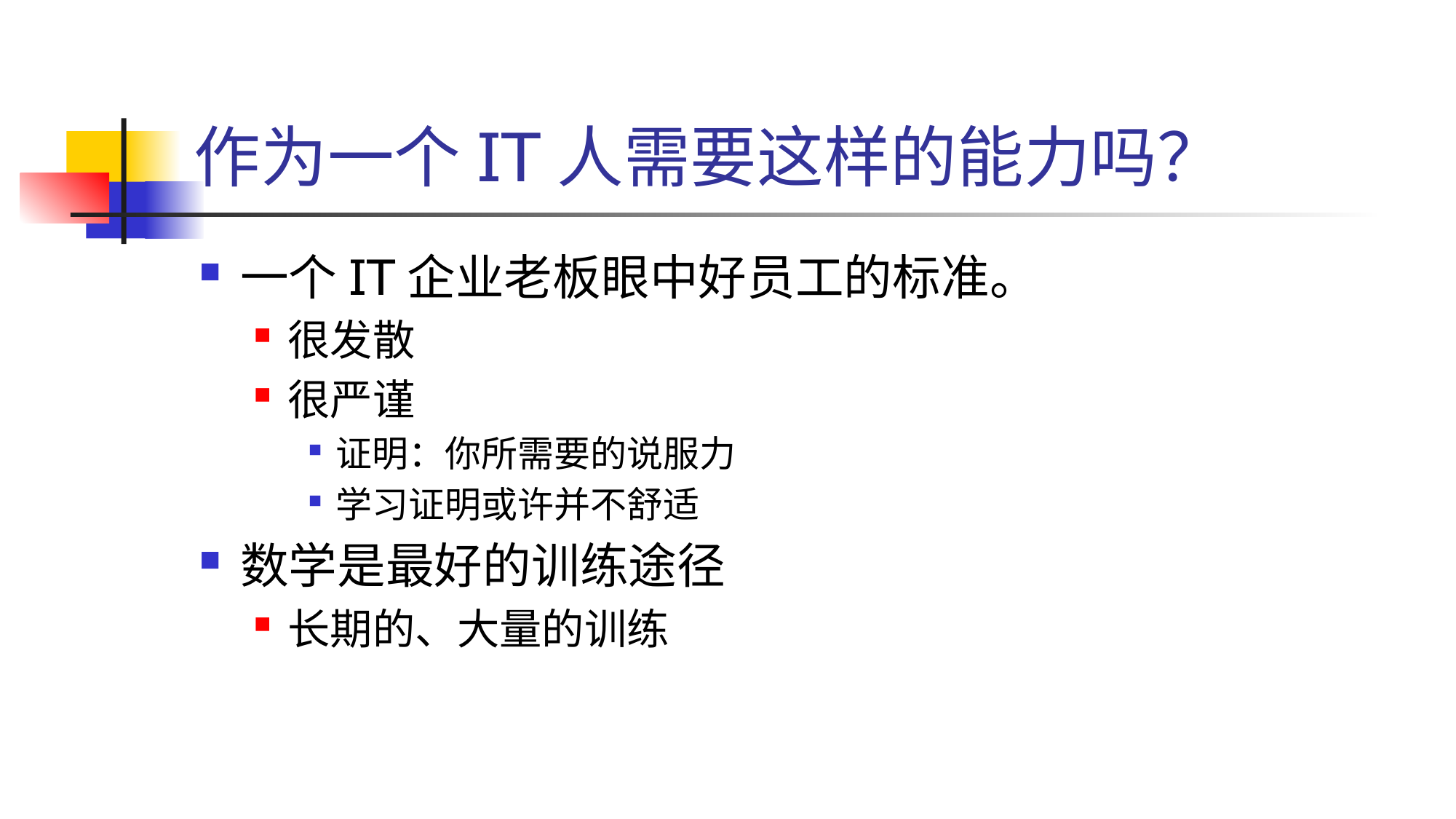

# 作为一个IT人需要这样的能力吗？
一个IT企业老板眼中好员工的标准。
很发散
很严谨
证明：你所需要的说服力
学习证明或许并不舒适
数学是最好的训练途径
长期的、大量的训练